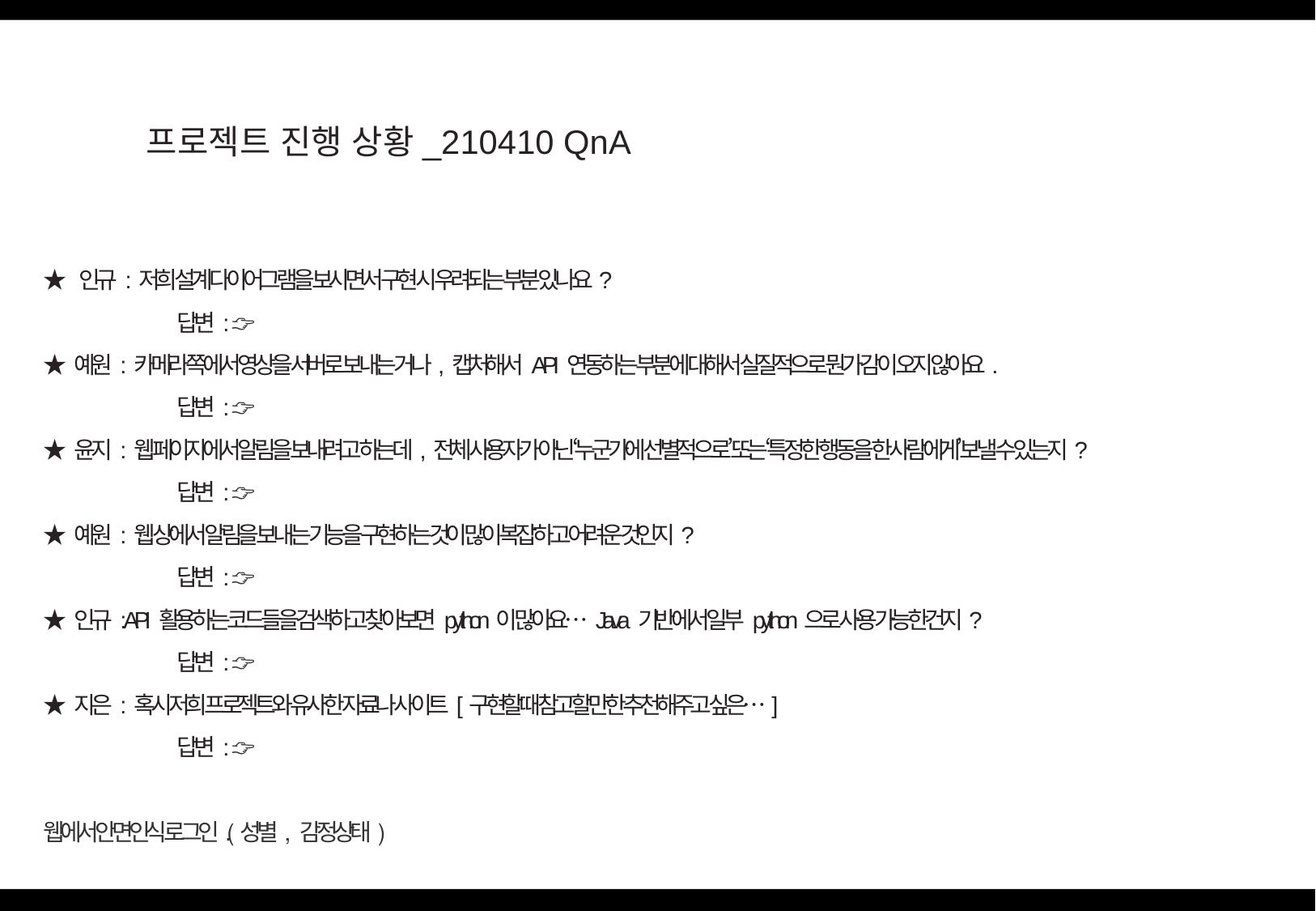

프로젝트 진행 상황_210410 QnA
★ 인규 : 저희 설계 다이어그램을 보시면서 구현 시 우려되는 부분 있나요?
	 답변 : 👉
★ 예원 : 카메라 쪽에서 영상을 서버로 보내는 거나, 캡처해서 API 연동하는 부분에 대해서 실질적으로 뭔가 감이 오지 않아요.
	 답변 : 👉
★ 윤지 : 웹 페이지에서 알림을 보내려고 하는데, 전체 사용자가 아닌 ‘누군가에 선별적으로’ 또는 ‘특정한 행동을 한 사람에게’ 보낼 수 있는지?
	 답변 : 👉
★ 예원 : 웹 상에서 알림을 보내는 기능을 구현하는 것이 많이 복잡하고 어려운 것인지?
	 답변 : 👉
★ 인규 : API 활용하는 코드들을 검색하고 찾아보면 python이 많아요… Java 기반에서 일부 python으로 사용 가능한건지?
	 답변 : 👉
★ 지은 : 혹시 저희 프로젝트와 유사한 자료나 사이트 [구현할때 참고할만한 추천해주고 싶은…]
	 답변 : 👉

웹에서 안면인식 로그인.(성별,  감정상태)